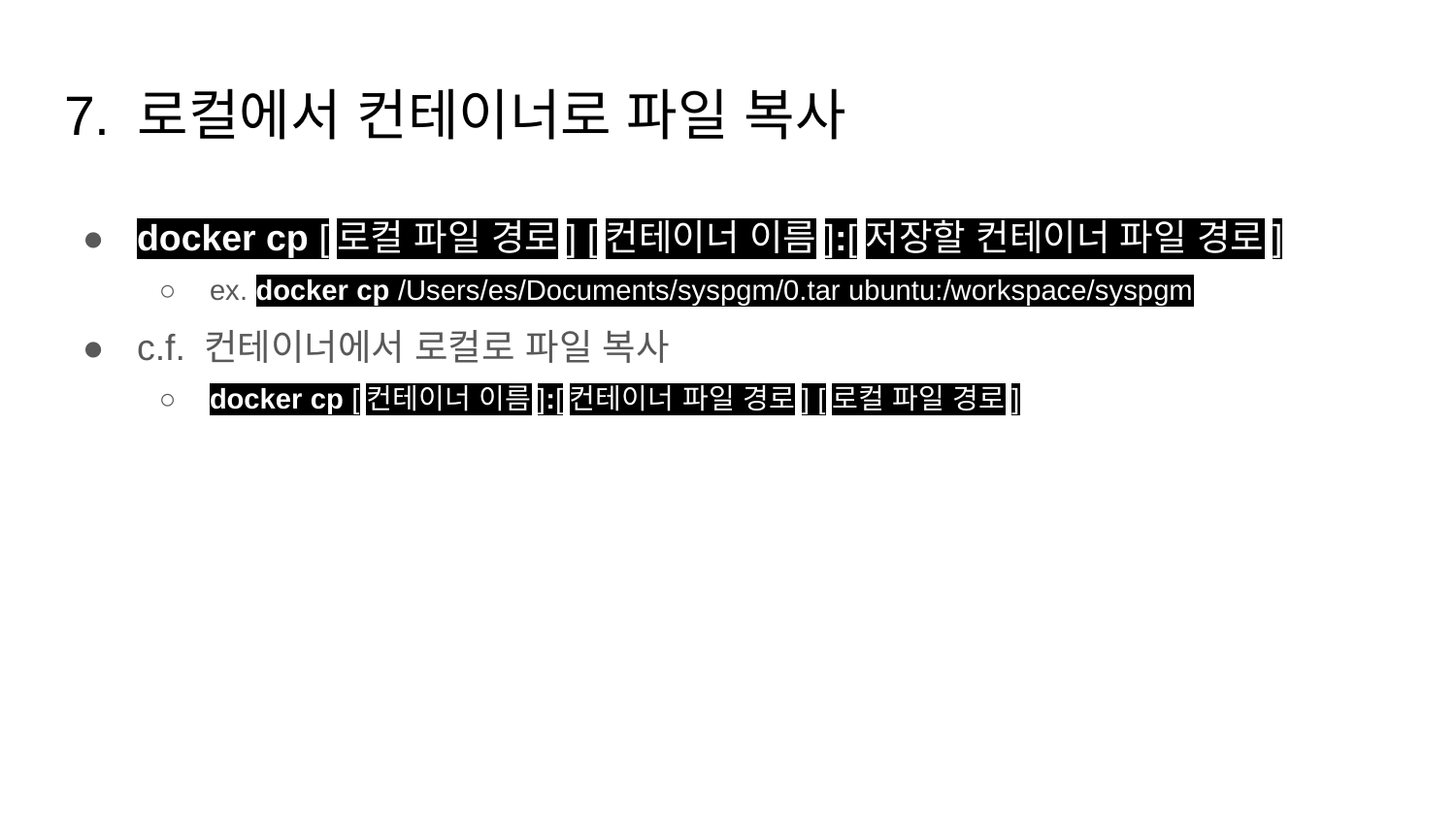

# 7. 로컬에서 컨테이너로 파일 복사
docker cp [로컬 파일 경로] [컨테이너 이름]:[저장할 컨테이너 파일 경로]
ex. docker cp /Users/es/Documents/syspgm/0.tar ubuntu:/workspace/syspgm
c.f. 컨테이너에서 로컬로 파일 복사
docker cp [컨테이너 이름]:[컨테이너 파일 경로] [로컬 파일 경로]